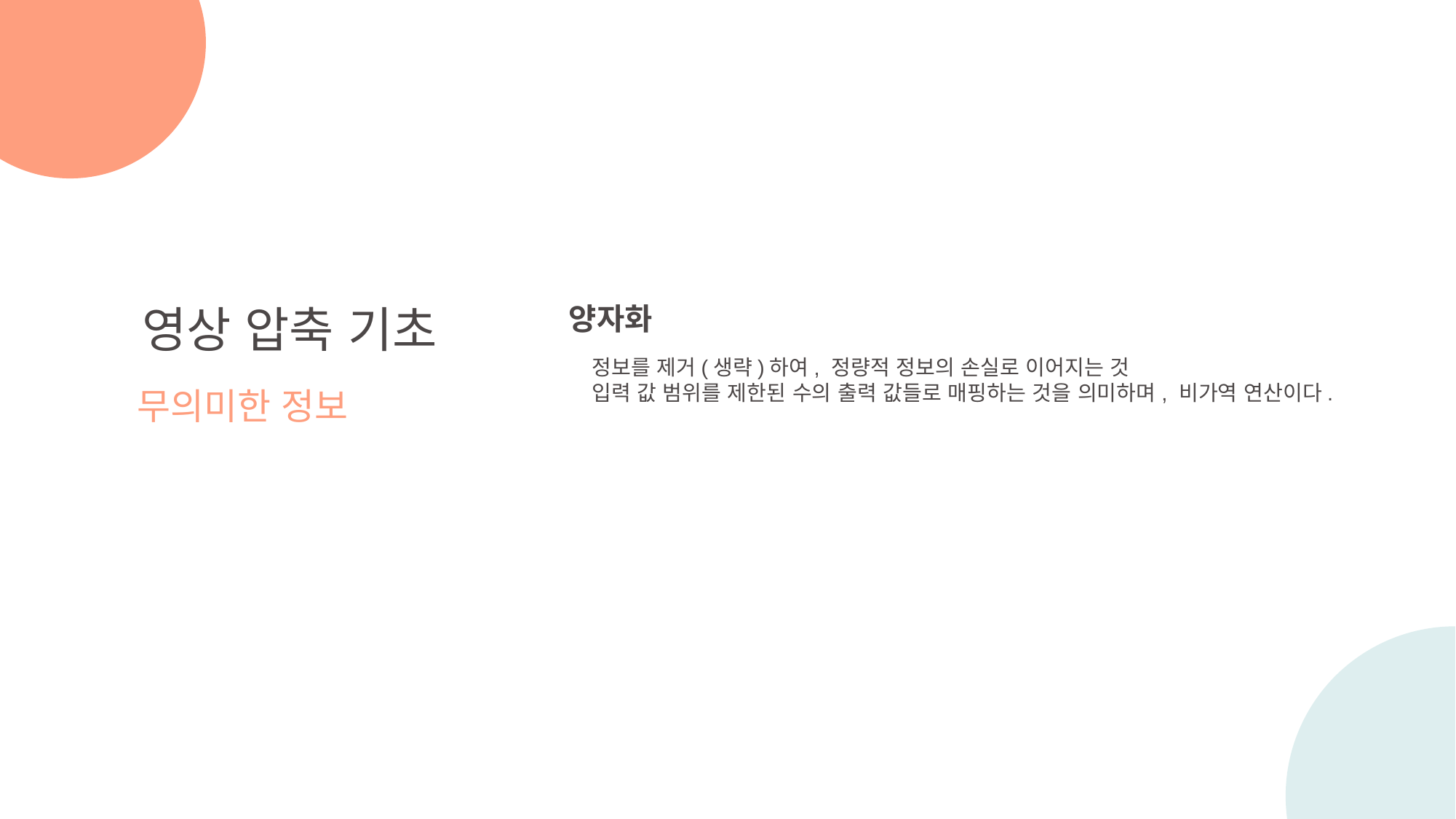

영상 압축 기초
무의미한 정보
양자화
정보를 제거(생략)하여, 정량적 정보의 손실로 이어지는 것
입력 값 범위를 제한된 수의 출력 값들로 매핑하는 것을 의미하며, 비가역 연산이다.